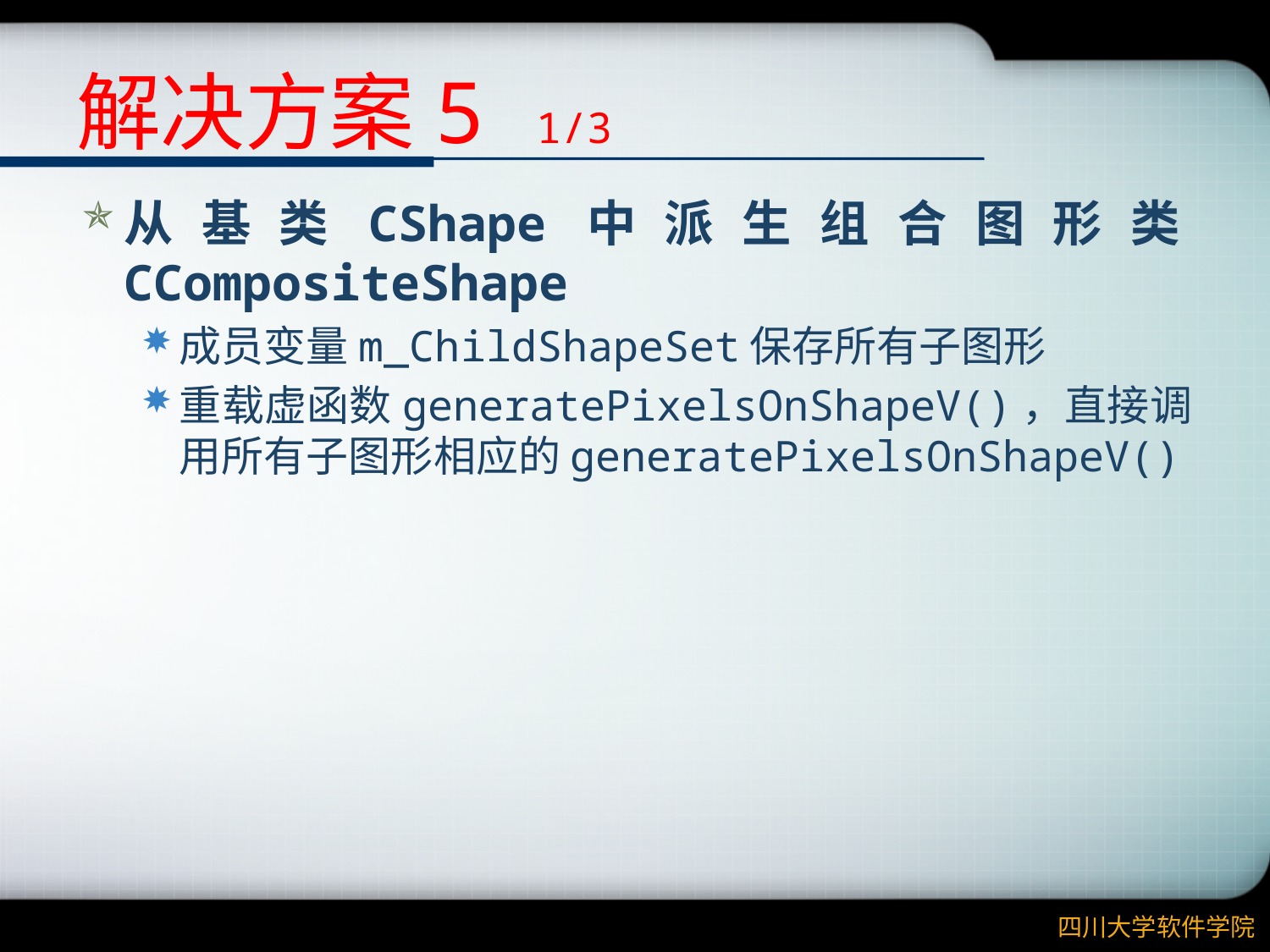

# 解决方案5 1/3
从基类CShape中派生组合图形类CCompositeShape
成员变量m_ChildShapeSet保存所有子图形
重载虚函数generatePixelsOnShapeV()，直接调用所有子图形相应的generatePixelsOnShapeV()